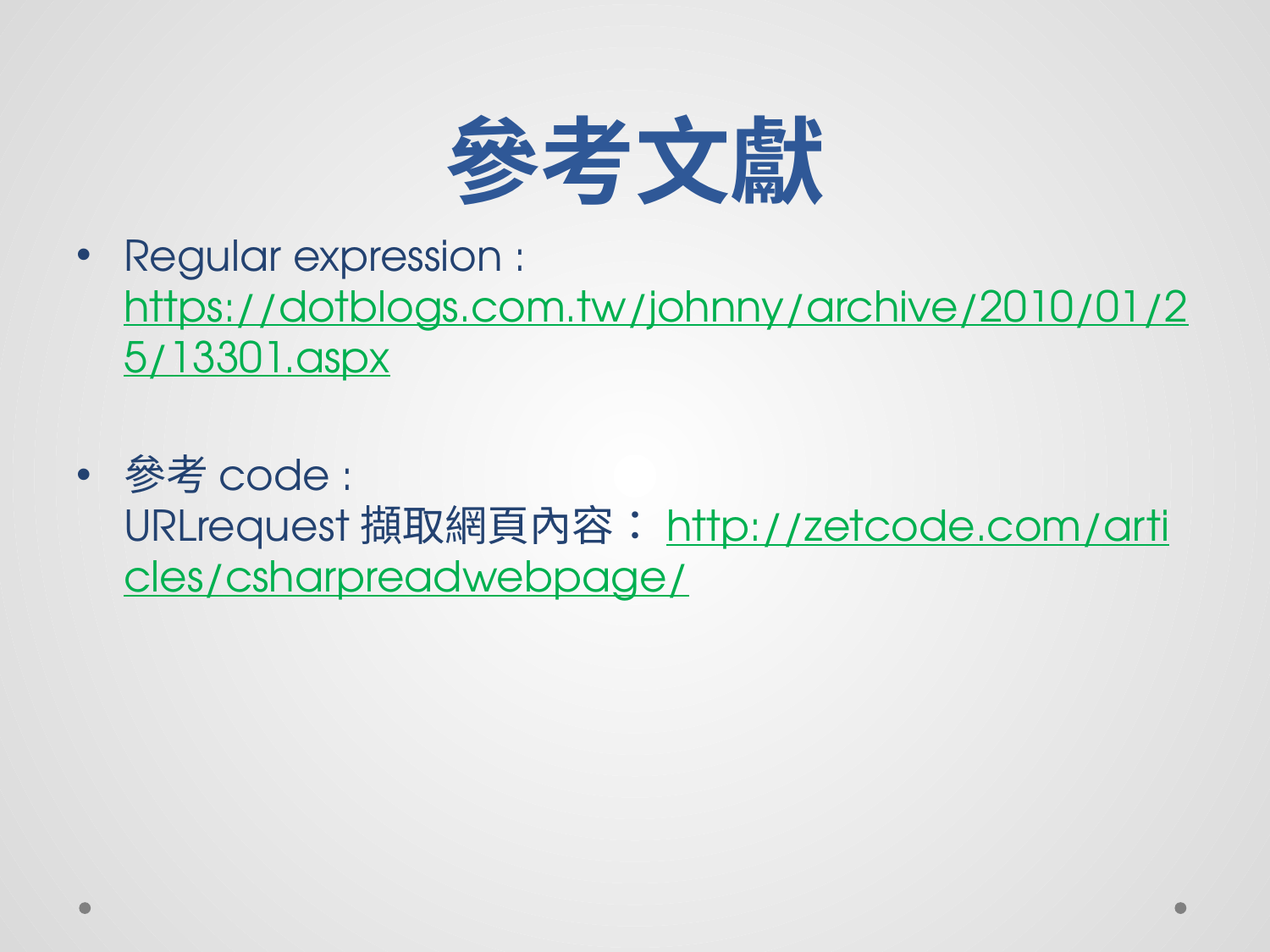

# 參考文獻
Regular expression : https://dotblogs.com.tw/johnny/archive/2010/01/25/13301.aspx

參考code : URLrequest擷取網頁內容：http://zetcode.com/articles/csharpreadwebpage/